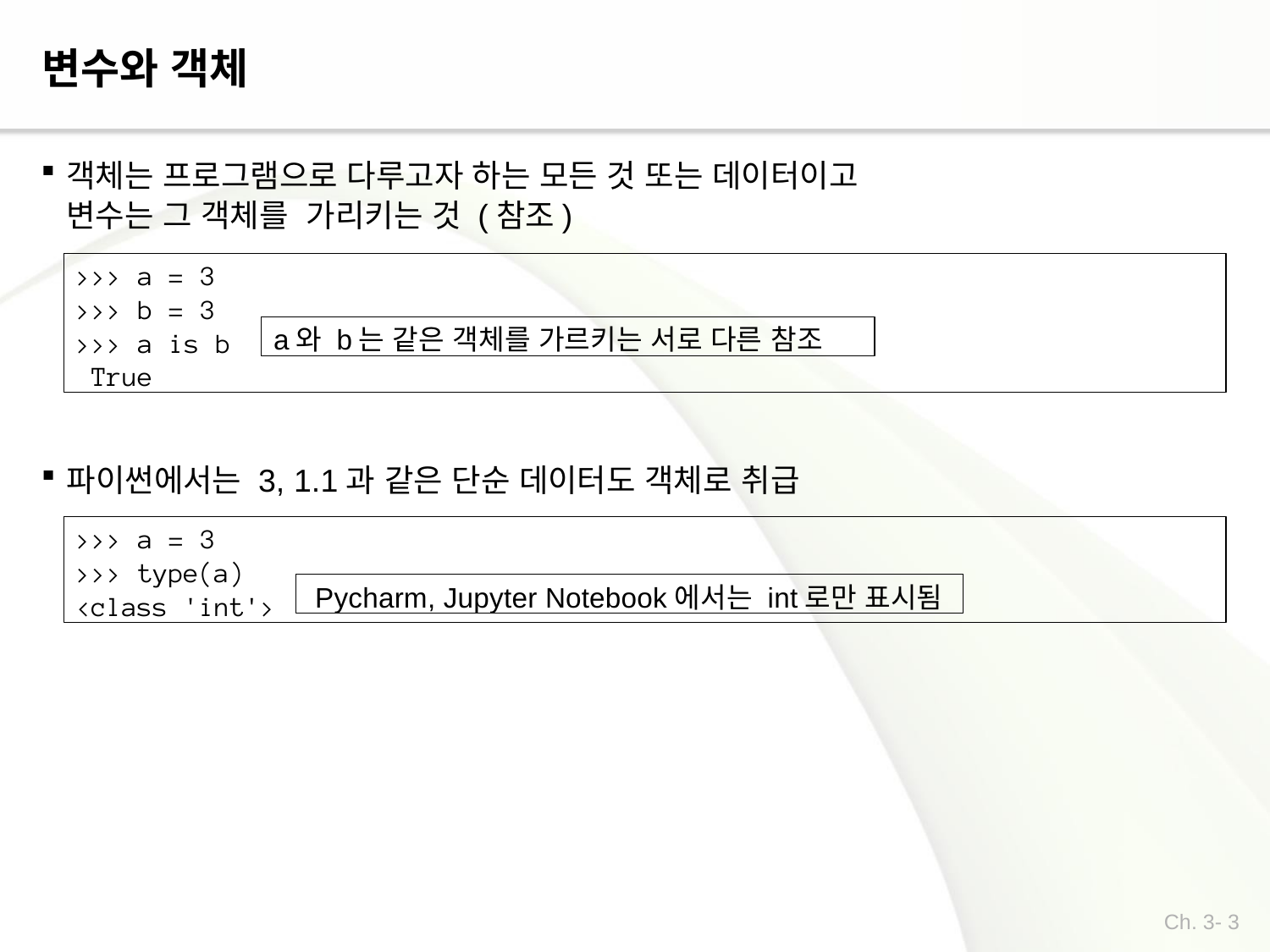

# 변수와 객체
객체는 프로그램으로 다루고자 하는 모든 것 또는 데이터이고
  변수는 그 객체를  가리키는 것 (참조)
>>> a = 3
>>> b = 3
>>> a is b  True
a와 b는 같은 객체를 가르키는 서로 다른 참조
파이썬에서는 3, 1.1과 같은 단순 데이터도 객체로 취급
>>> a = 3
>>> type(a)
<class 'int'>
Pycharm, Jupyter Notebook에서는 int로만 표시됨
Ch. 3- 3